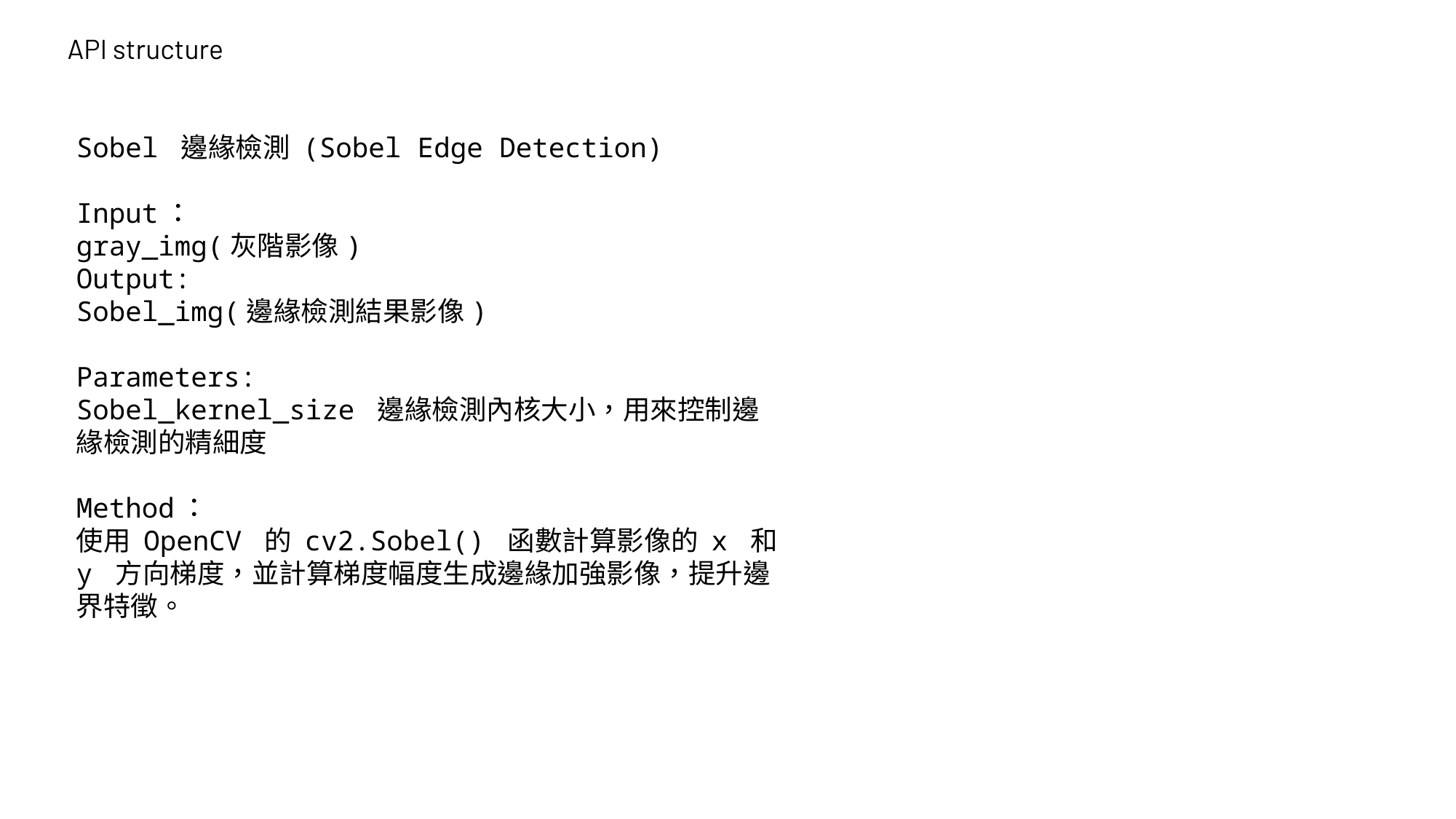

API structure
Sobel 邊緣檢測 (Sobel Edge Detection)

Input：
gray_img(灰階影像)
Output:
Sobel_img(邊緣檢測結果影像)

Parameters:
Sobel_kernel_size 邊緣檢測內核大小，用來控制邊緣檢測的精細度

Method：
使用 OpenCV 的 cv2.Sobel() 函數計算影像的 x 和 y 方向梯度，並計算梯度幅度生成邊緣加強影像，提升邊界特徵。